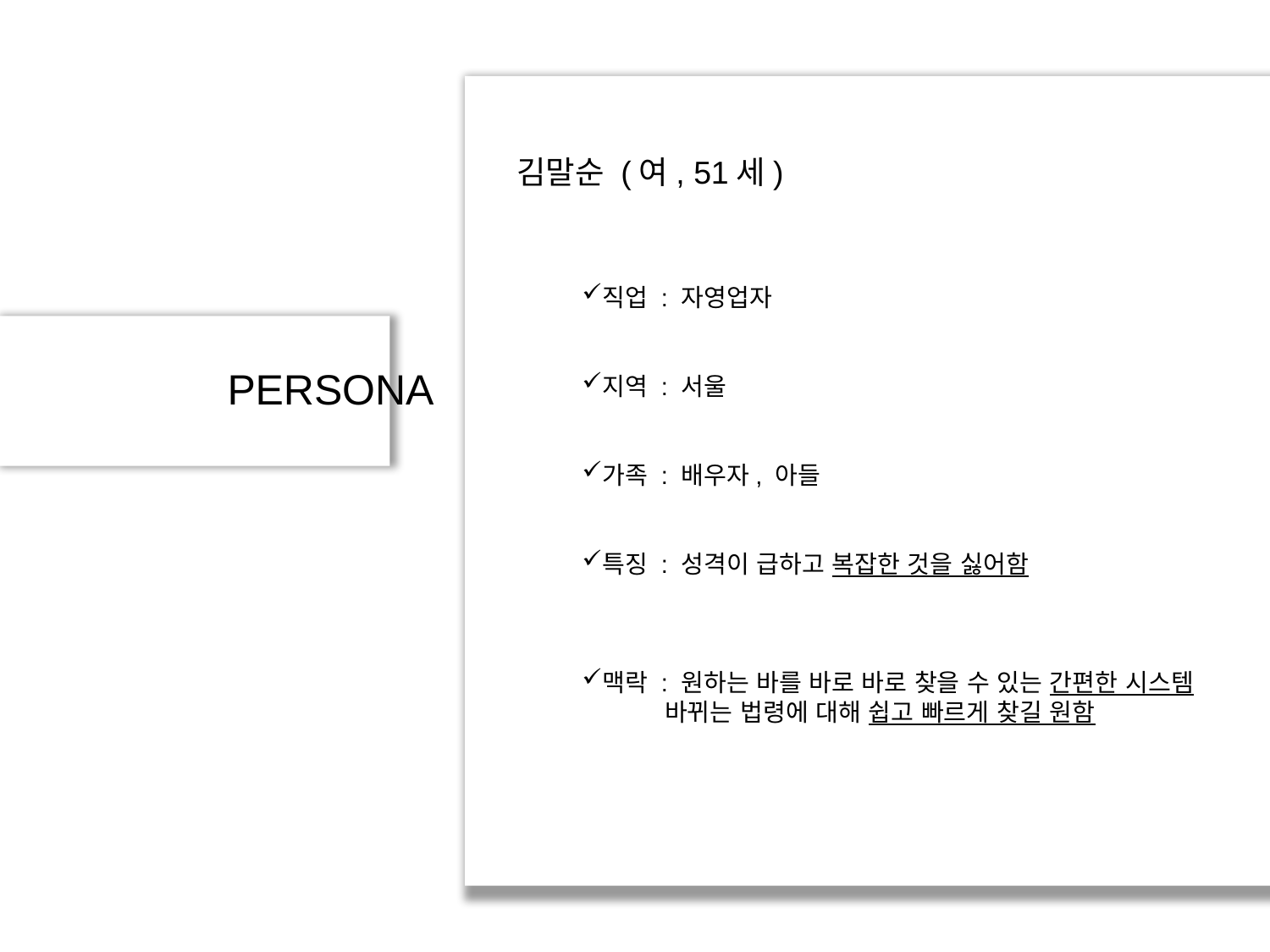

김말순 (여, 51세)
직업 : 자영업자

지역 : 서울

가족 : 배우자, 아들

특징 : 성격이 급하고 복잡한 것을 싫어함

맥락 : 원하는 바를 바로 바로 찾을 수 있는 간편한 시스템
           바뀌는 법령에 대해 쉽고 빠르게 찾길 원함

PERSONA